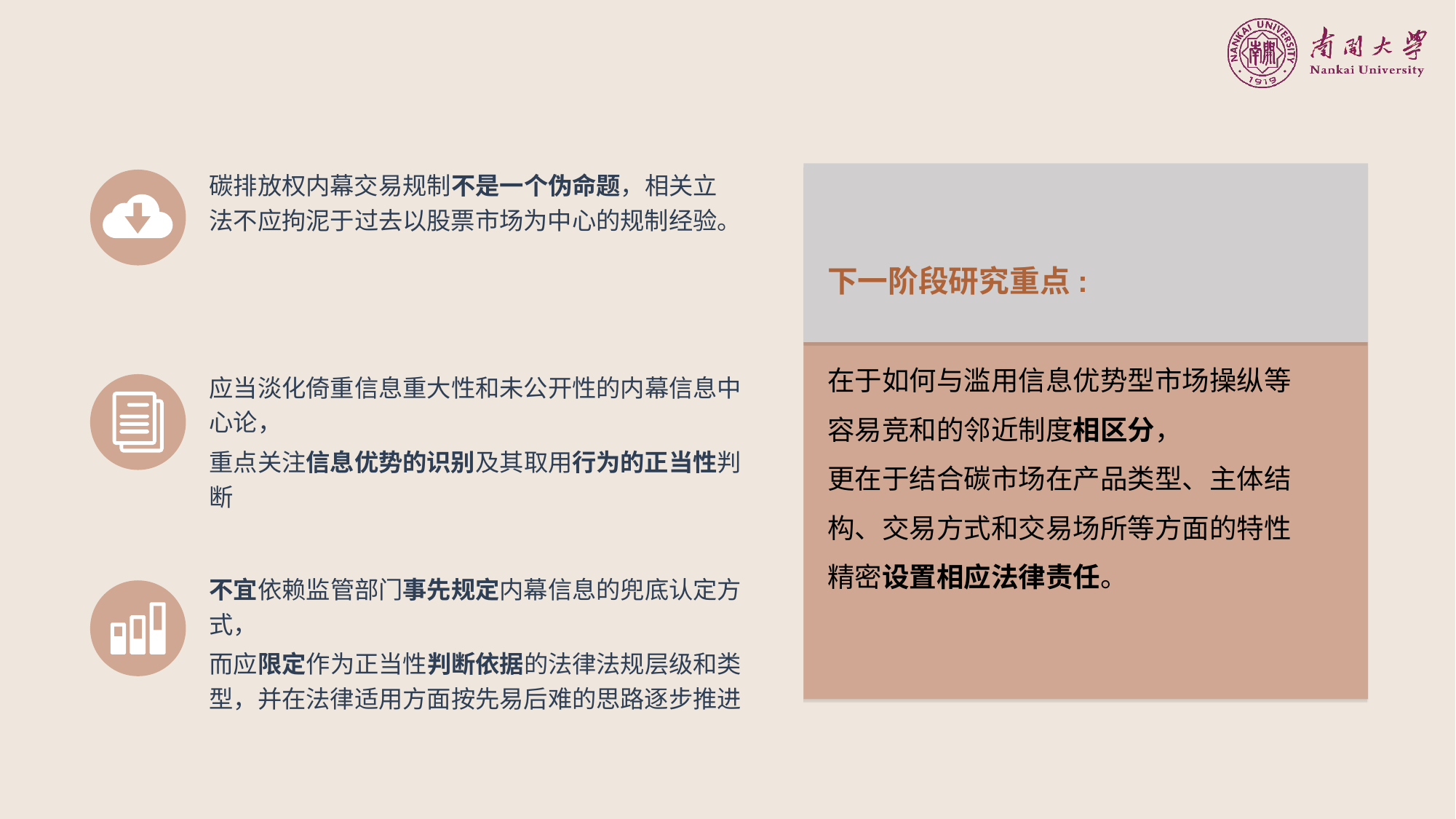

碳排放权内幕交易规制不是一个伪命题，相关立法不应拘泥于过去以股票市场为中心的规制经验。

应当淡化倚重信息重大性和未公开性的内幕信息中心论，
重点关注信息优势的识别及其取用行为的正当性判断

不宜依赖监管部门事先规定内幕信息的兜底认定方式，
而应限定作为正当性判断依据的法律法规层级和类型，并在法律适用方面按先易后难的思路逐步推进

下一阶段研究重点:
在于如何与滥用信息优势型市场操纵等容易竞和的邻近制度相区分，
更在于结合碳市场在产品类型、主体结构、交易方式和交易场所等方面的特性精密设置相应法律责任。